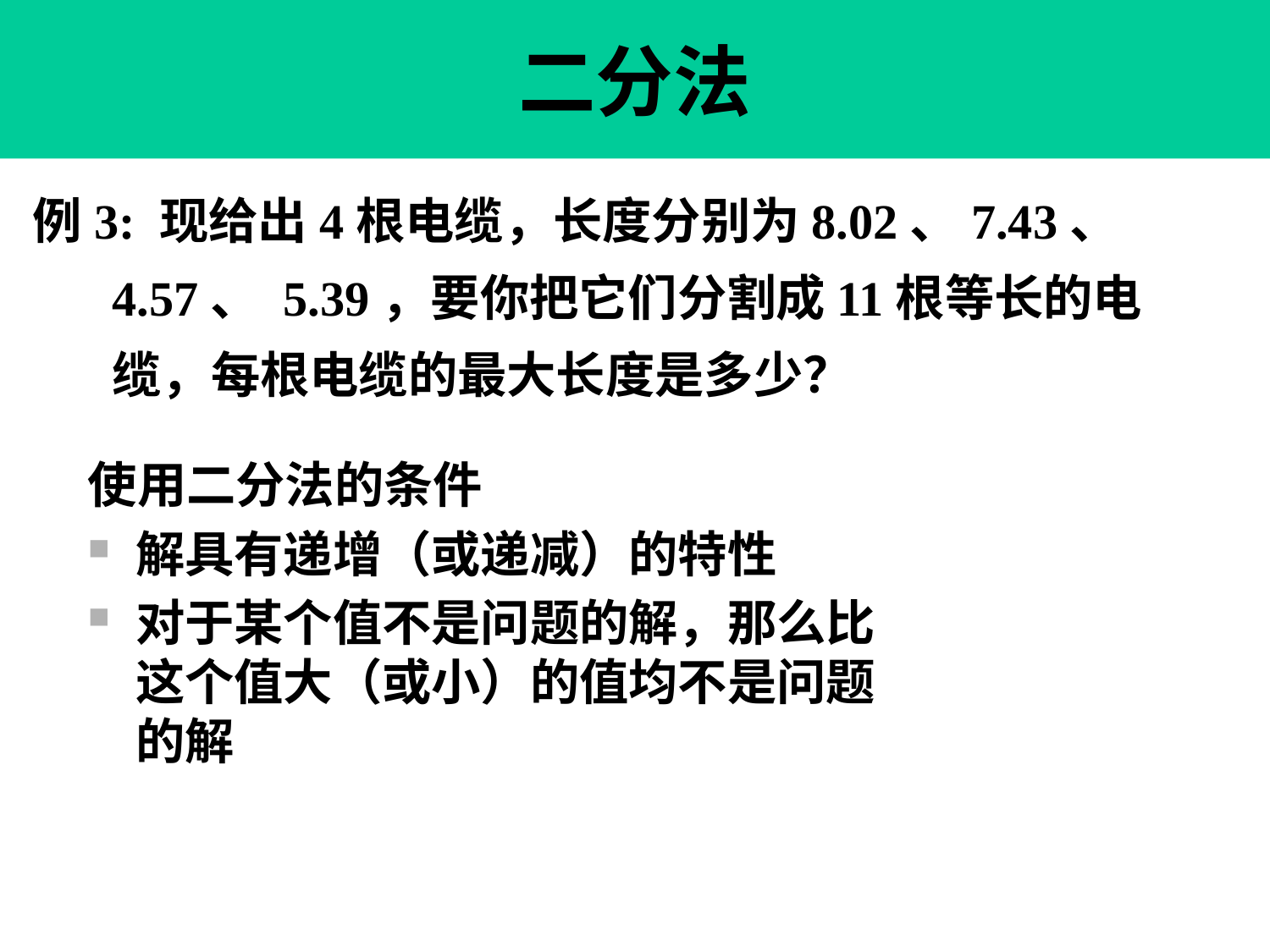

二分法
例3: 现给出4根电缆，长度分别为8.02、7.43、 4.57、 5.39，要你把它们分割成11根等长的电缆，每根电缆的最大长度是多少？
使用二分法的条件
解具有递增（或递减）的特性
对于某个值不是问题的解，那么比这个值大（或小）的值均不是问题的解